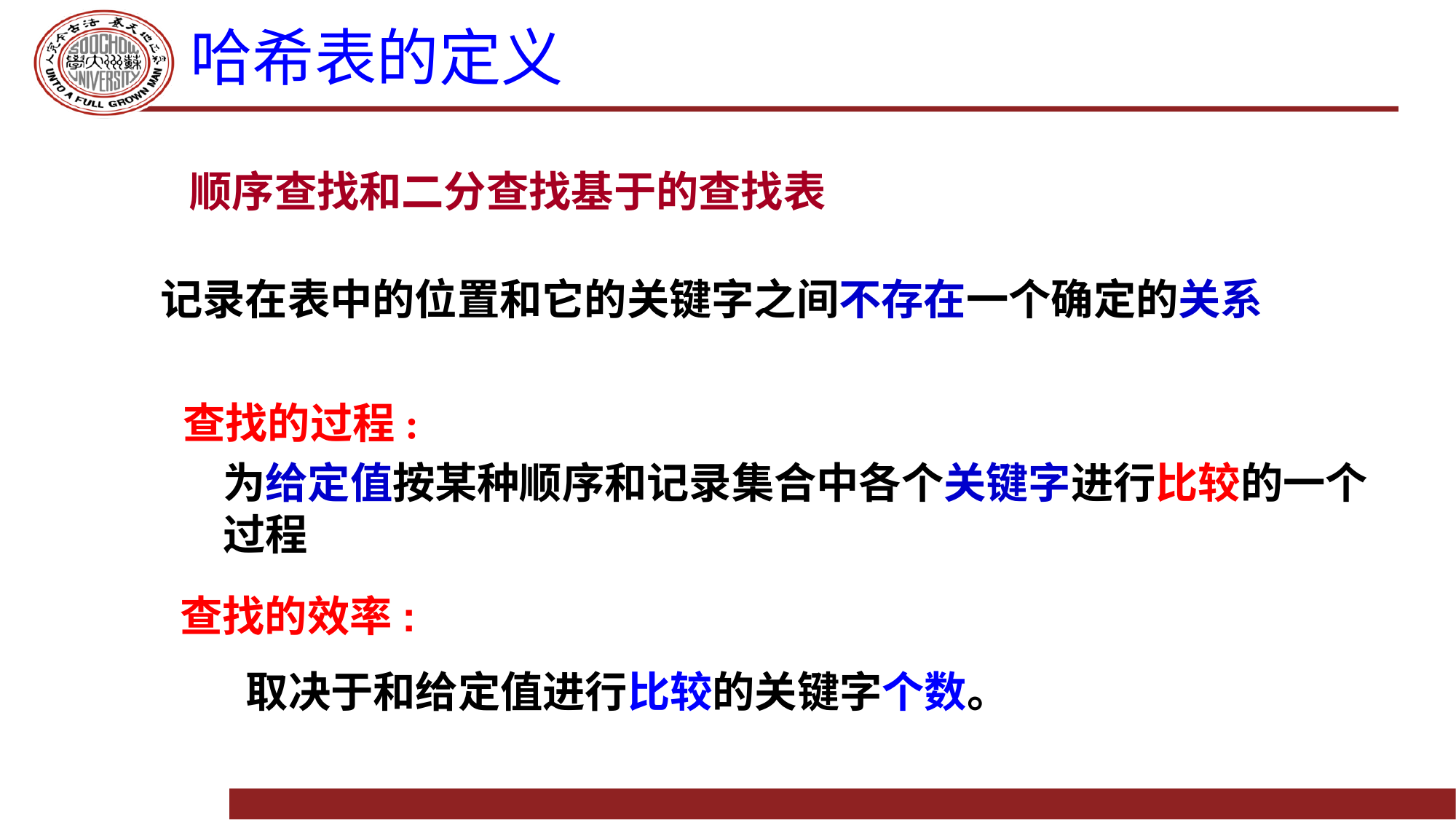

# 哈希表的定义

顺序查找和二分查找基于的查找表
  记录在表中的位置和它的关键字之间不存在一个确定的关系
查找的过程:
为给定值按某种顺序和记录集合中各个关键字进行比较的一个过程
查找的效率:
取决于和给定值进行比较的关键字个数。